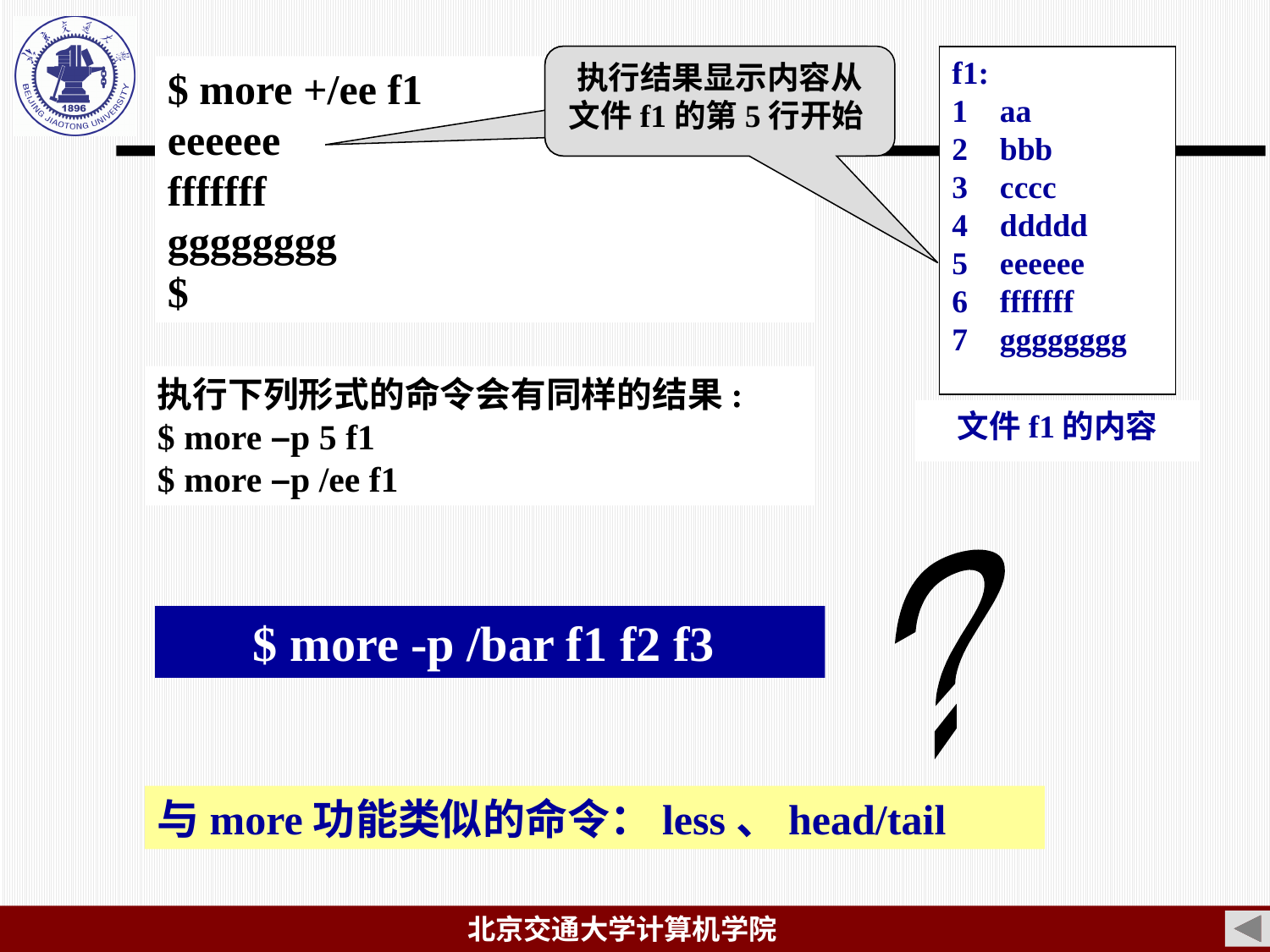

f1:
1    aa
2    bbb
3    cccc
4    ddddd
5    eeeeee
6    fffffff
7    gggggggg
文件f1的内容

执行结果显示内容从文件f1的第5行开始
$ more +/ee f1
eeeeee
fffffff
gggggggg
$
执行下列形式的命令会有同样的结果:
$ more –p 5 f1
$ more –p /ee f1
?
$ more -p /bar f1 f2 f3
与more功能类似的命令：less、head/tail